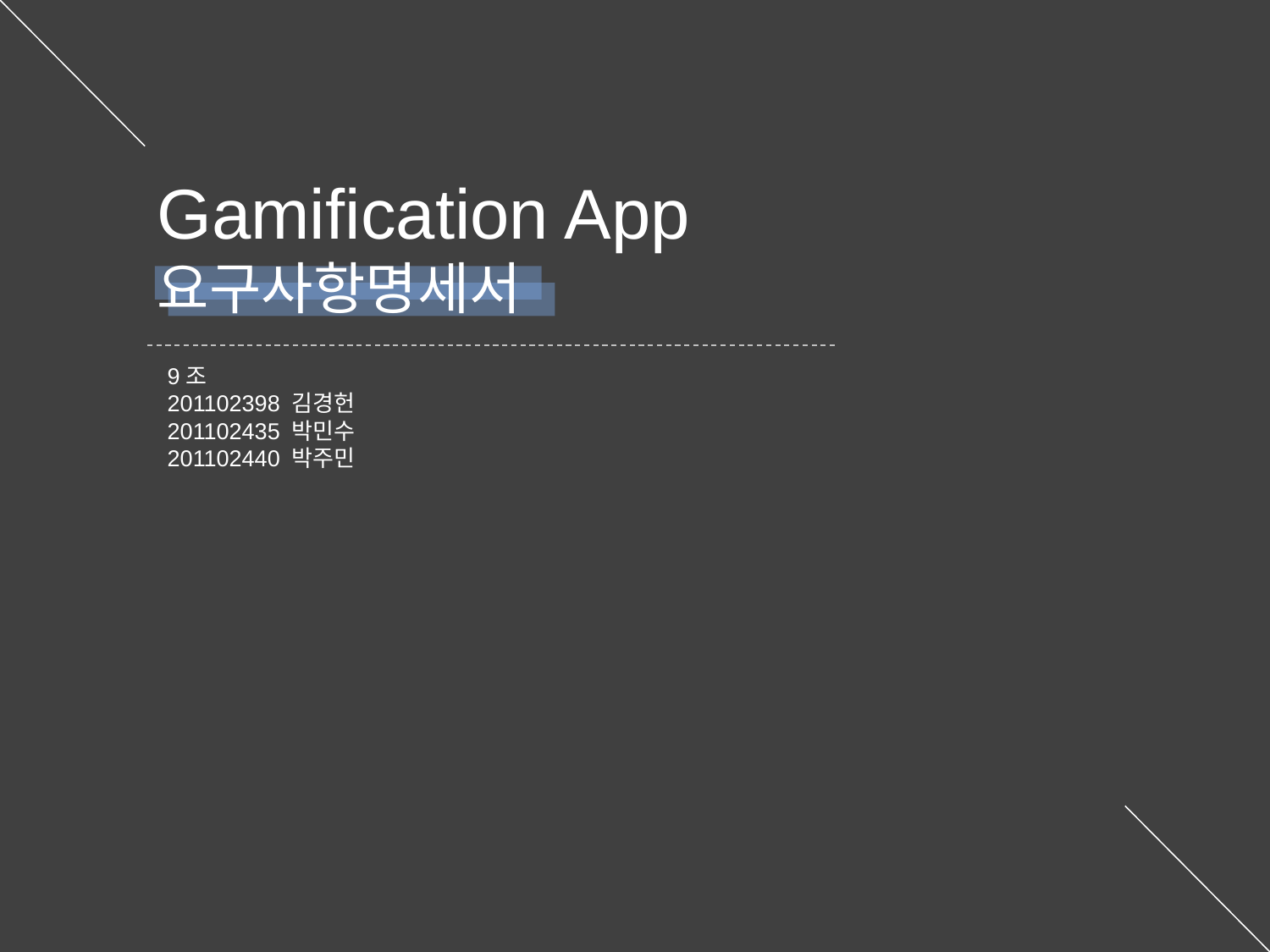

Gamification App
요구사항명세서

9조
201102398 김경헌
201102435 박민수
201102440 박주민